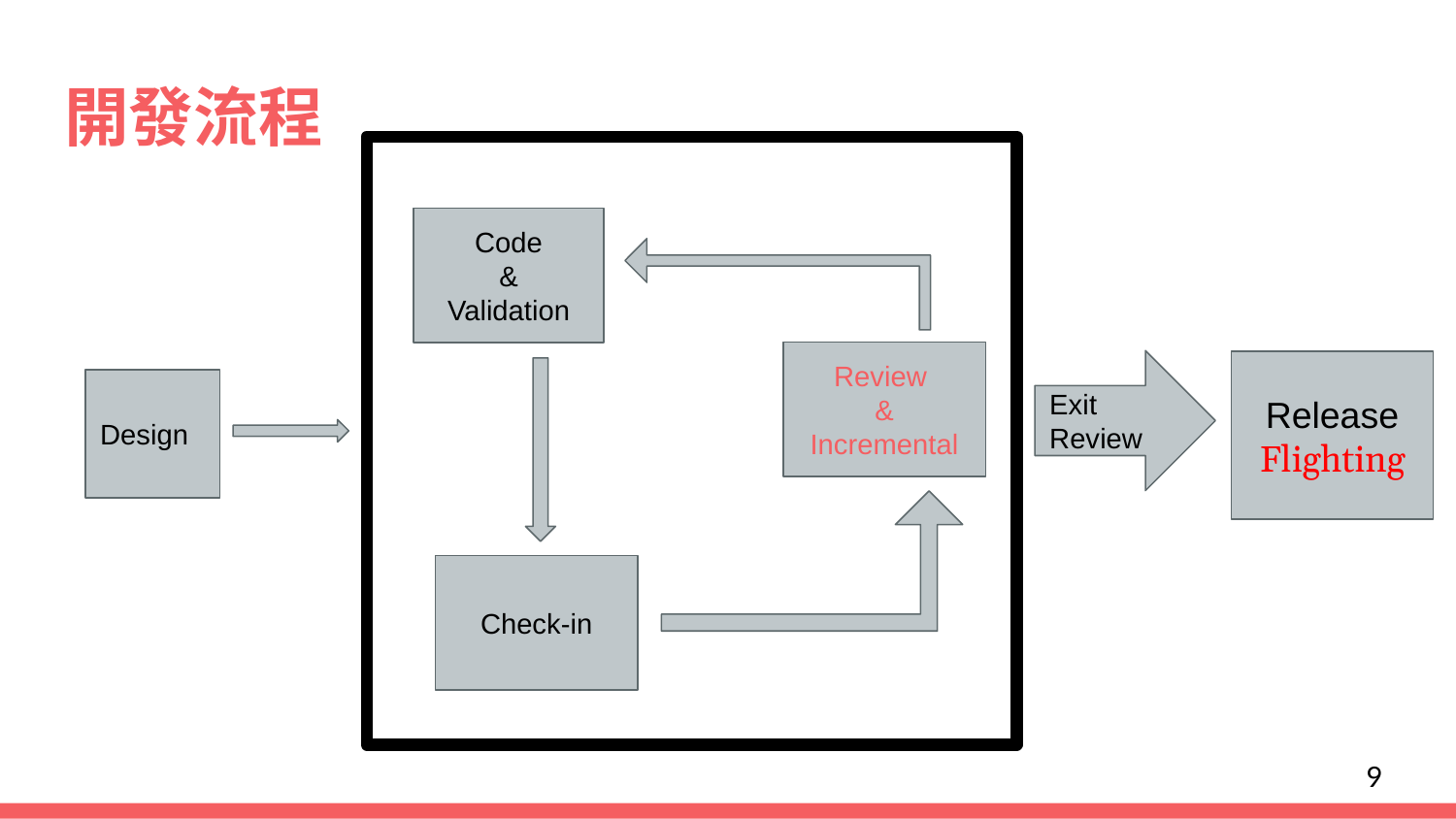

# 開發流程

Code
&
Validation
Review
&
Incremental
Exit
Review
Release
Flighting

Design

Check-in
9